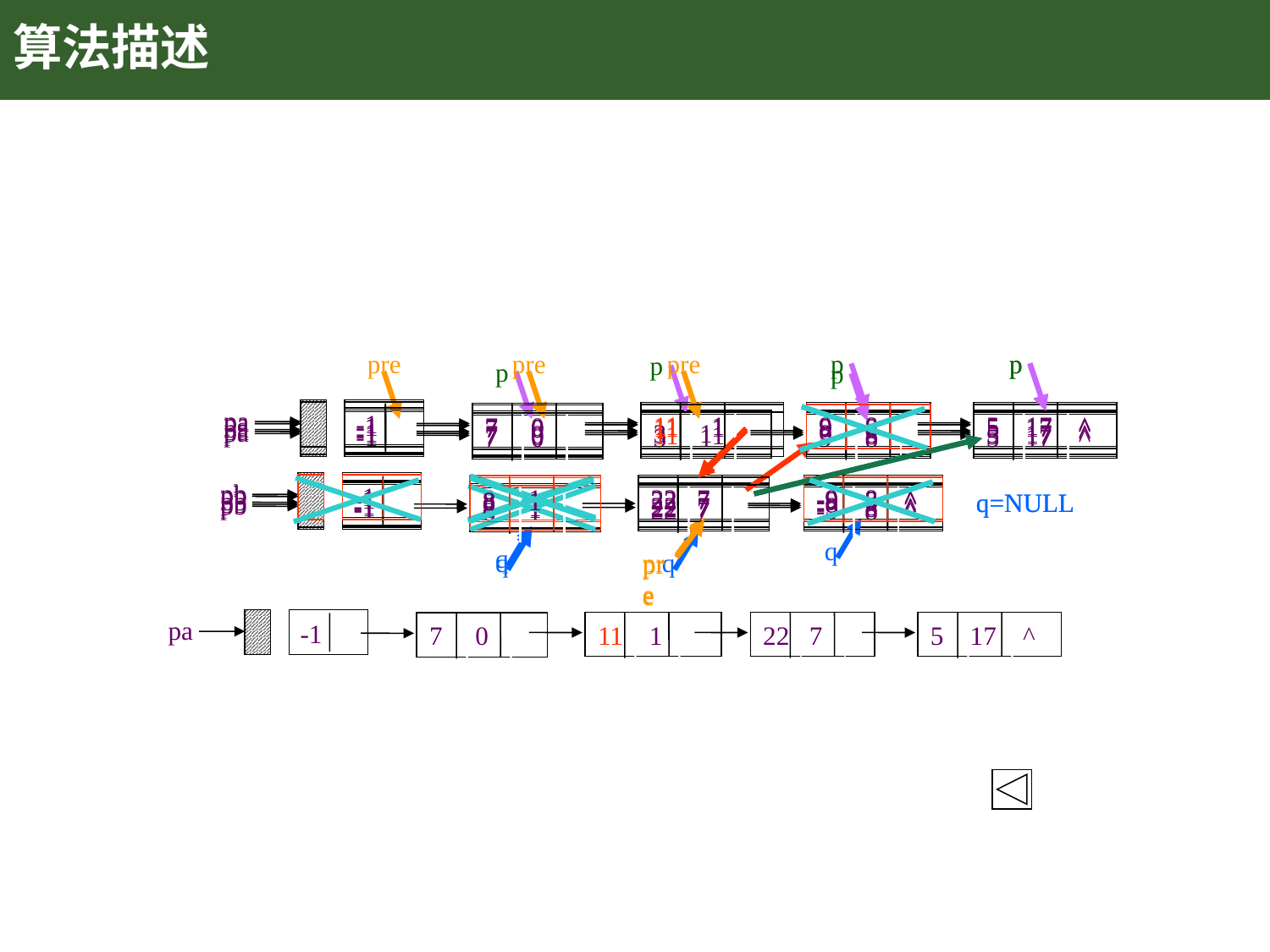

# 算法描述
pre

p

pa

-1
3     1

9     8

5    17    ^

7     0

pb

-1
22   7

-9    8    ^

8     1

q
pre

p

pa

-1
3     1

9     8

5    17    ^

7     0

pb

-1
22   7

-9    8    ^

8     1

q
p

pa

-1
11     1

9     8

5    17    ^

7     0

pb

-1
22   7

-9    8    ^

8     1

q
pre

pre

p

pa

-1
11     1

9     8

5    17    ^

7     0

pb

-1
22   7

-9    8    ^

8     1

q

p

pa

-1
11     1

9     8

5    17    ^

7     0

pb

-1
22   7

-9    8    ^

8     1

q=NULL

pre
p

pa

-1
11     1

9     8

5    17    ^

7     0

pb

-1
22   7

-9    8    ^

8     1

q=NULL

pre
pa

-1
11    1

22   7

5    17    ^

7     0